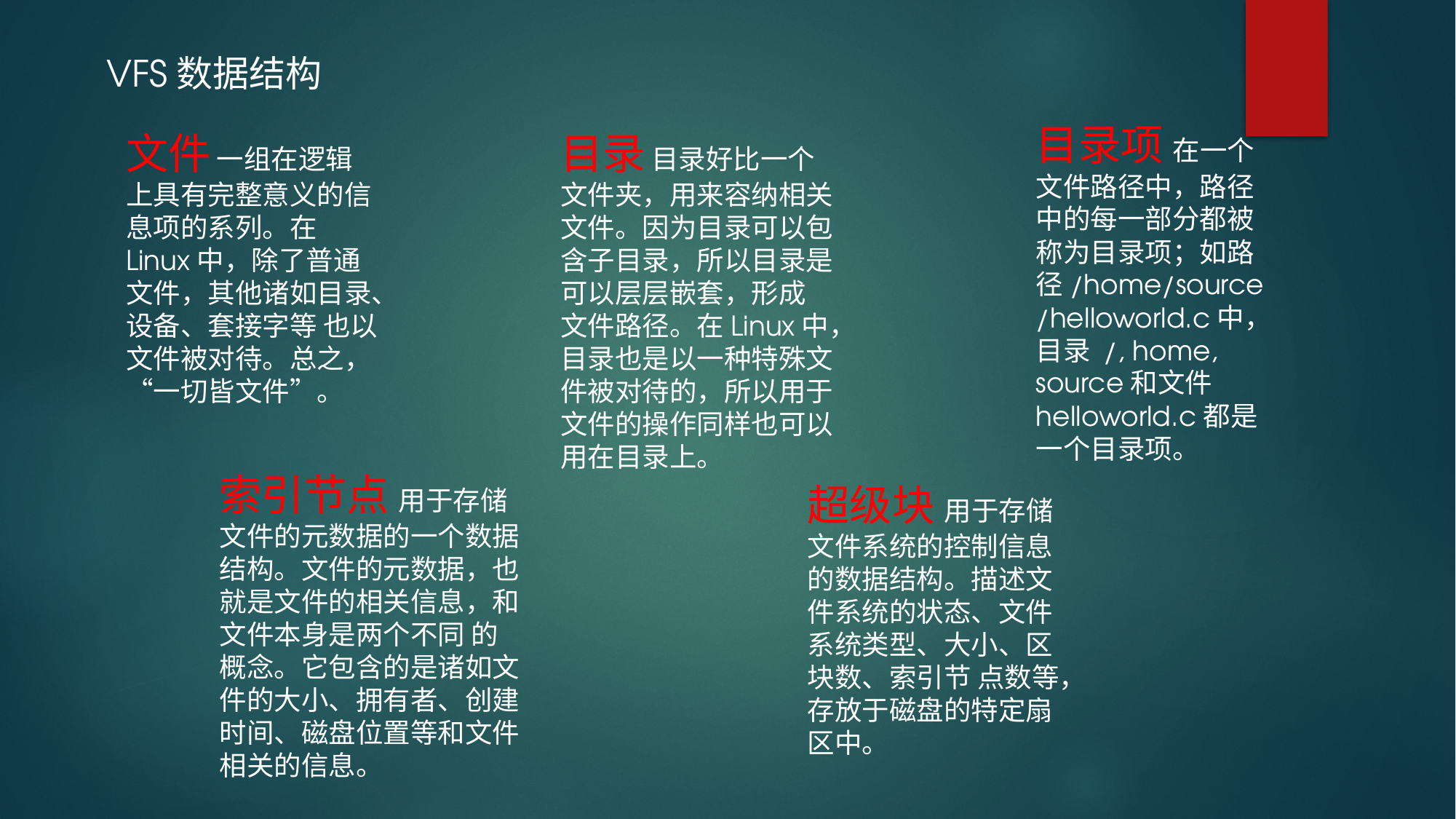

VFS数据结构
目录项 在一个文件路径中，路径中的每一部分都被称为目录项；如路径/home/source/helloworld.c中，目录 /, home, source和文件 helloworld.c都是一个目录项。
文件 一组在逻辑上具有完整意义的信息项的系列。在Linux中，除了普通文件，其他诸如目录、设备、套接字等 也以文件被对待。总之，“一切皆文件”。
目录 目录好比一个文件夹，用来容纳相关文件。因为目录可以包含子目录，所以目录是可以层层嵌套，形成 文件路径。在Linux中，目录也是以一种特殊文件被对待的，所以用于文件的操作同样也可以用在目录上。
索引节点 用于存储文件的元数据的一个数据结构。文件的元数据，也就是文件的相关信息，和文件本身是两个不同 的概念。它包含的是诸如文件的大小、拥有者、创建时间、磁盘位置等和文件相关的信息。
超级块 用于存储文件系统的控制信息的数据结构。描述文件系统的状态、文件系统类型、大小、区块数、索引节 点数等，存放于磁盘的特定扇区中。